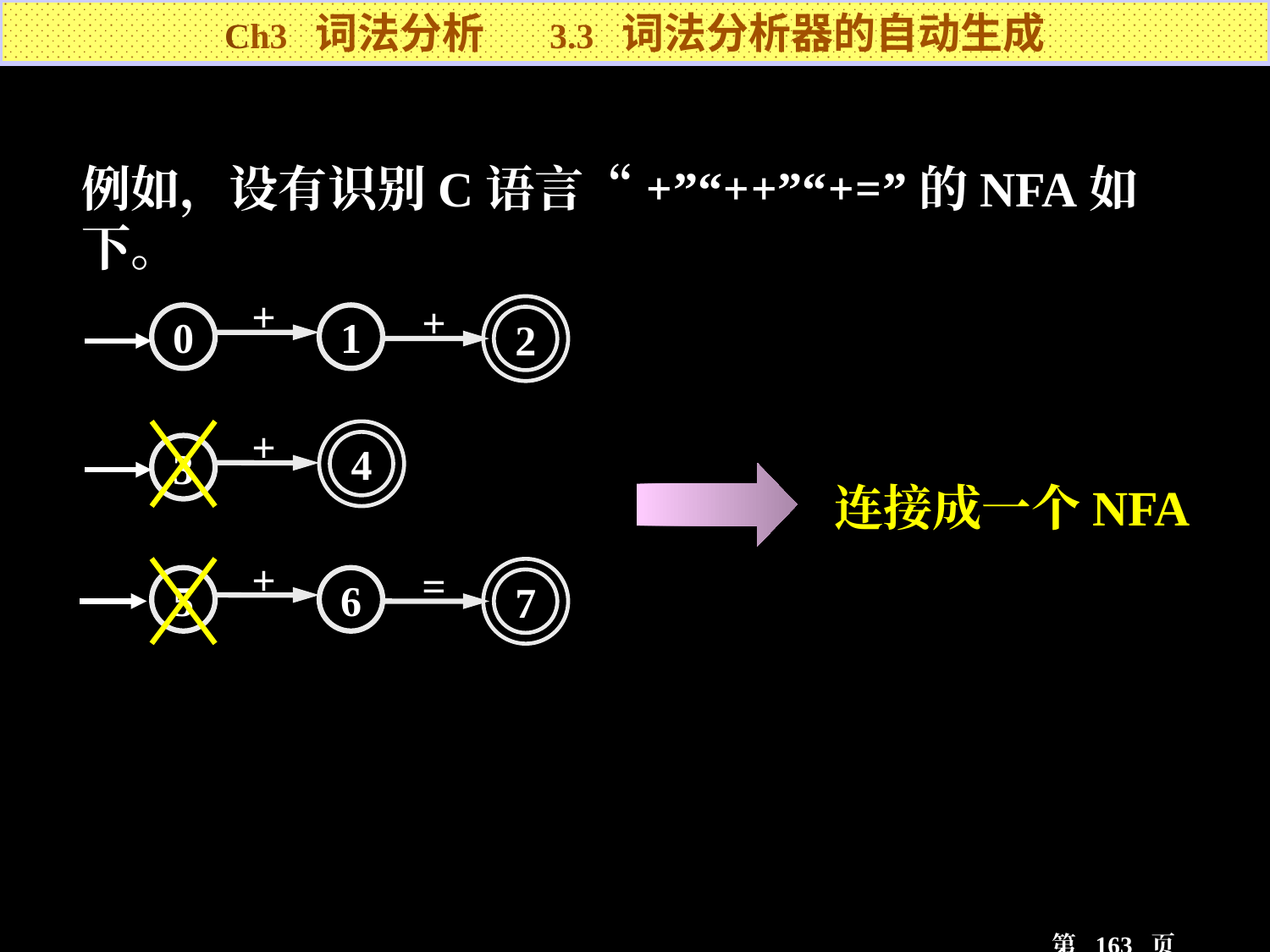

Ch3  词法分析       3.3  词法分析器的自动生成
#
例如，设有识别C语言“+”“++”“+=”的NFA如下。
+
+

0
1
2

+

4
3

连接成一个NFA
+
=

5
6
7